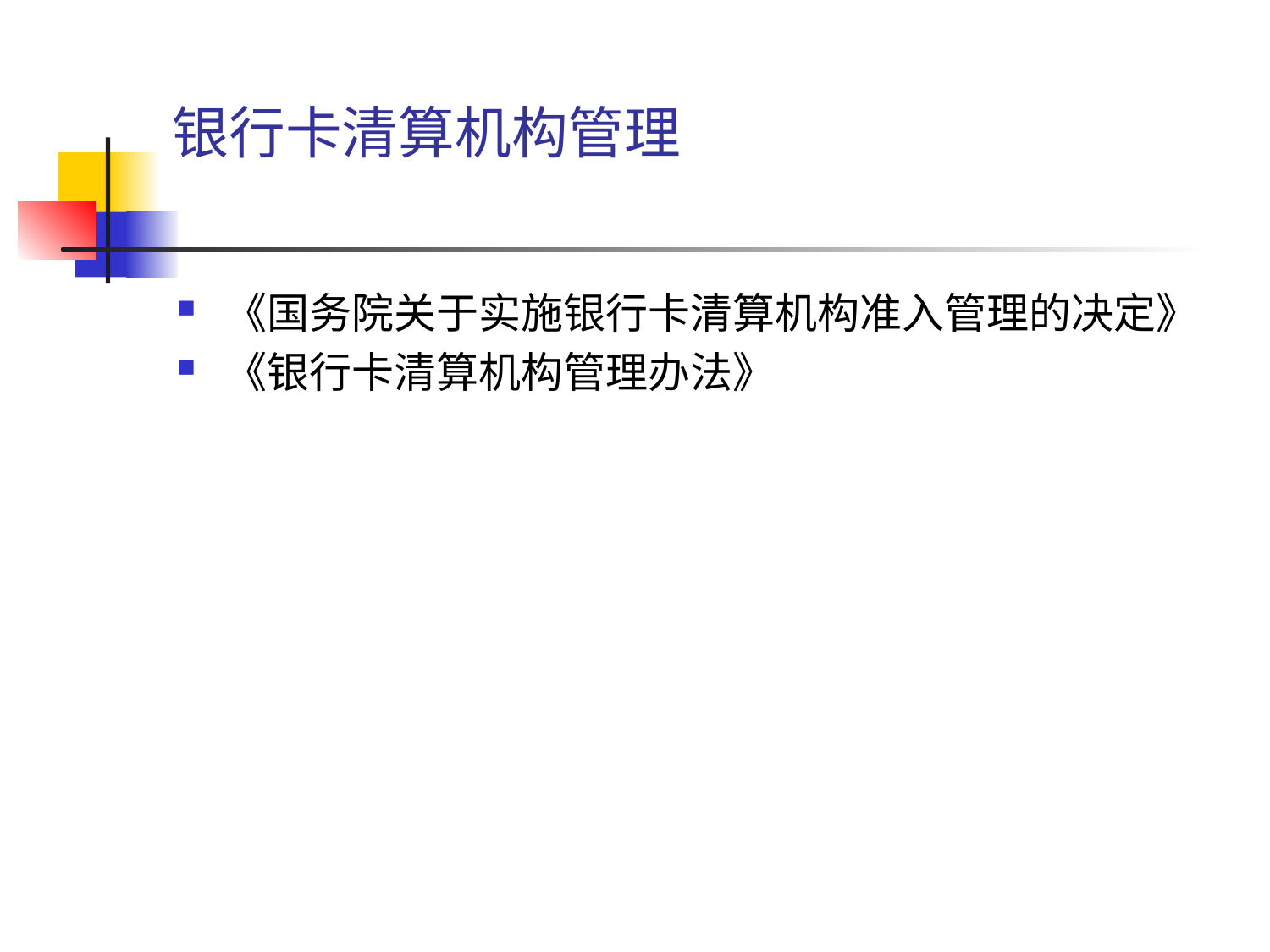

# 银行卡清算机构管理
《国务院关于实施银行卡清算机构准入管理的决定》
《银行卡清算机构管理办法》